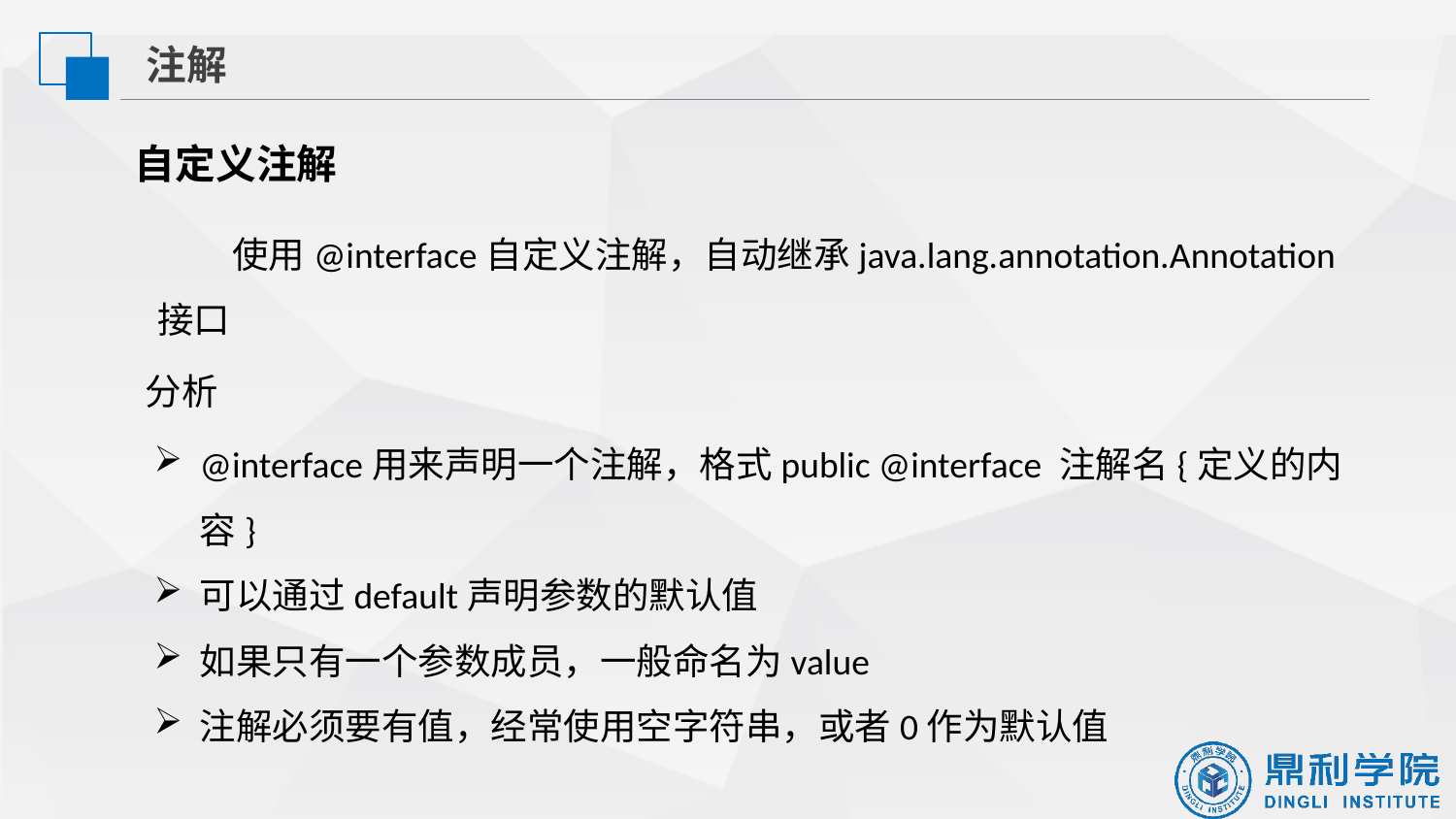

注解
自定义注解
        使用@interface自定义注解，自动继承java.lang.annotation.Annotation接口
分析
@interface用来声明一个注解，格式public @interface 注解名{定义的内容}
可以通过default声明参数的默认值
如果只有一个参数成员，一般命名为value
注解必须要有值，经常使用空字符串，或者0作为默认值